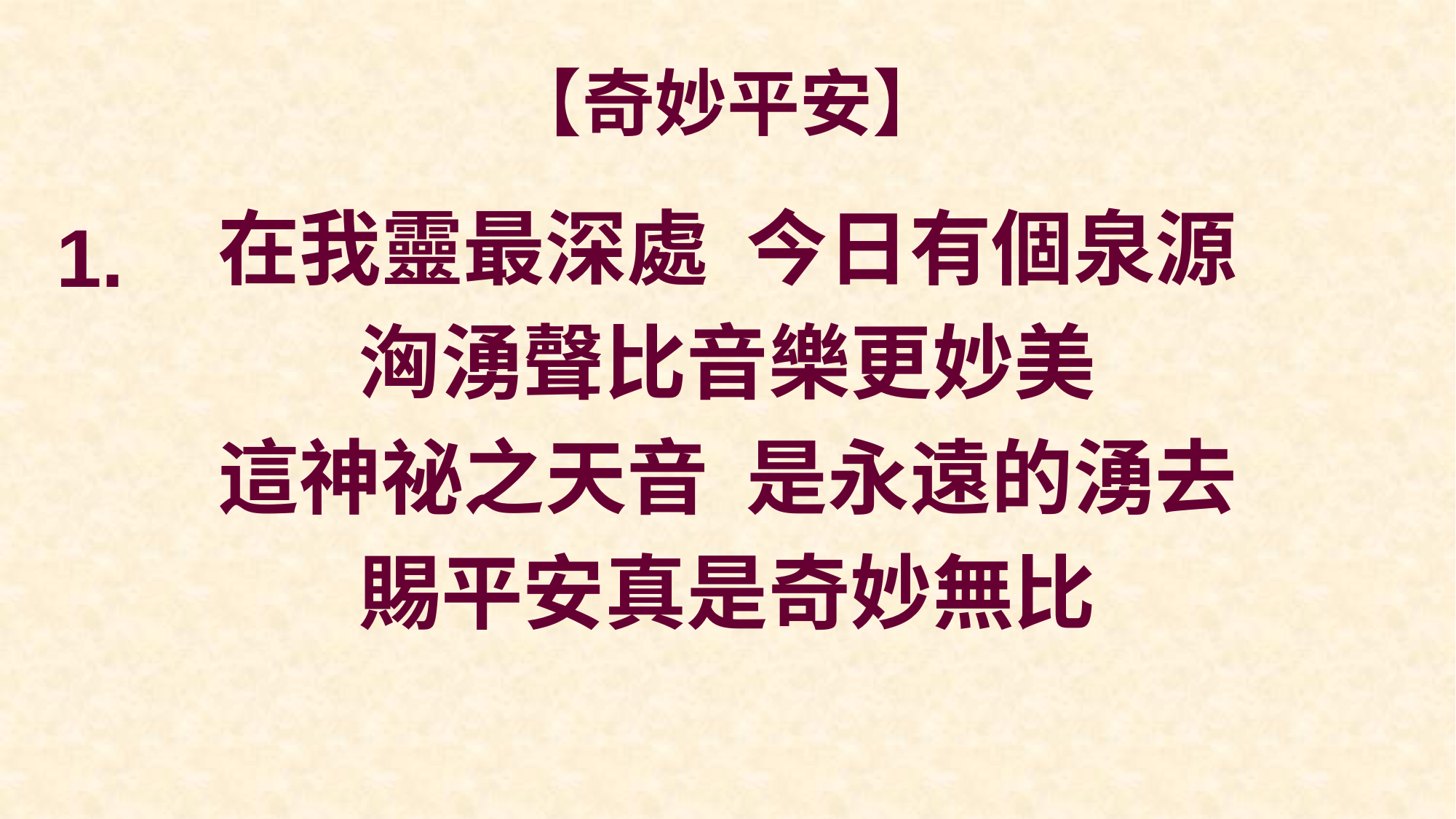

# 【奇妙平安】
在我靈最深處  今日有個泉源
洶湧聲比音樂更妙美
這神祕之天音  是永遠的湧去
賜平安真是奇妙無比
1.